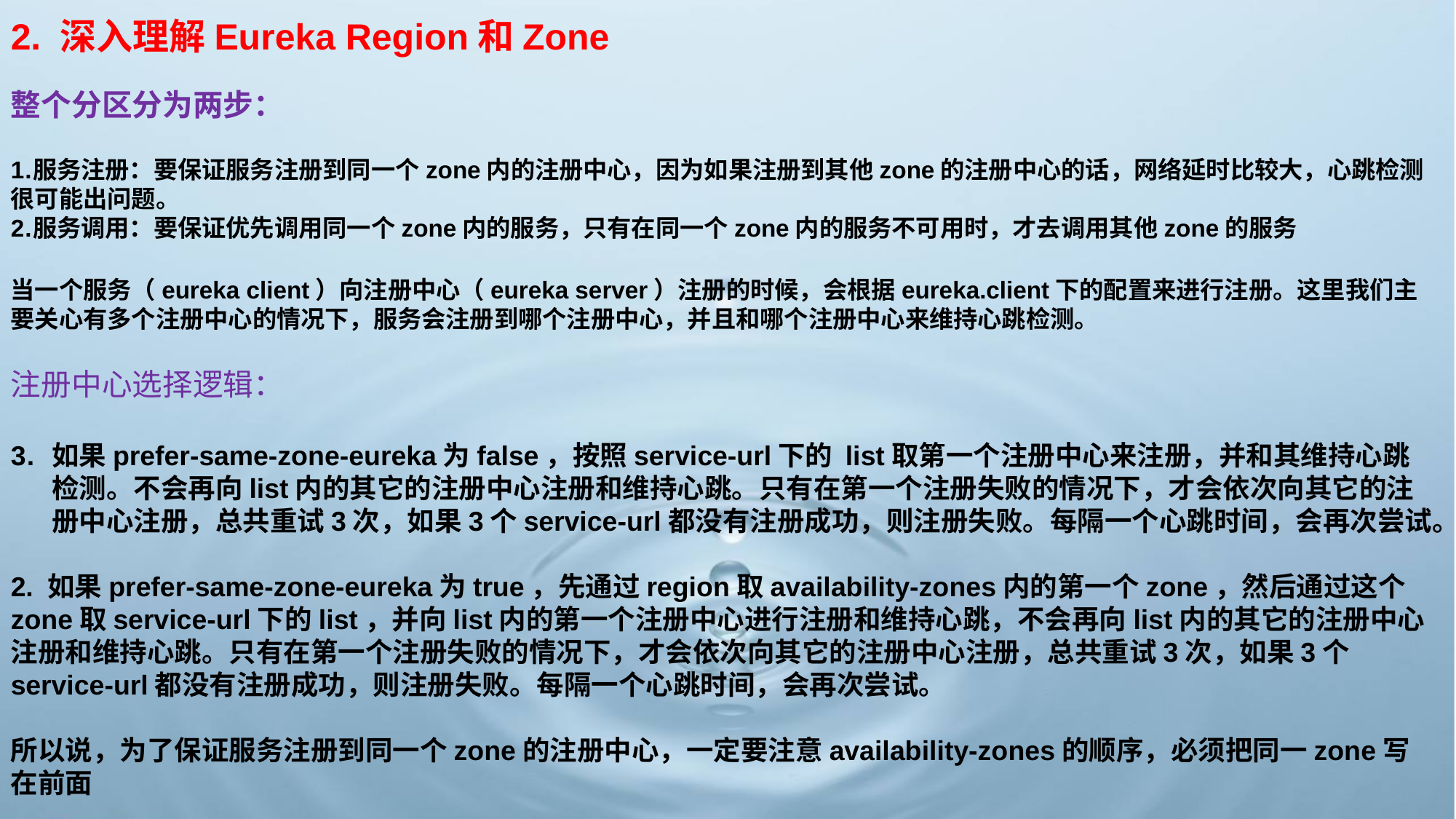

2. 深入理解Eureka Region和Zone
整个分区分为两步：

服务注册：要保证服务注册到同一个zone内的注册中心，因为如果注册到其他zone的注册中心的话，网络延时比较大，心跳检测很可能出问题。
服务调用：要保证优先调用同一个zone内的服务，只有在同一个zone内的服务不可用时，才去调用其他zone的服务

当一个服务（eureka client）向注册中心（eureka server）注册的时候，会根据eureka.client下的配置来进行注册。这里我们主要关心有多个注册中心的情况下，服务会注册到哪个注册中心，并且和哪个注册中心来维持心跳检测。

注册中心选择逻辑：

如果prefer-same-zone-eureka为false，按照service-url下的 list取第一个注册中心来注册，并和其维持心跳检测。不会再向list内的其它的注册中心注册和维持心跳。只有在第一个注册失败的情况下，才会依次向其它的注册中心注册，总共重试3次，如果3个service-url都没有注册成功，则注册失败。每隔一个心跳时间，会再次尝试。

2. 如果prefer-same-zone-eureka为true，先通过region取availability-zones内的第一个zone，然后通过这个zone取service-url下的list，并向list内的第一个注册中心进行注册和维持心跳，不会再向list内的其它的注册中心注册和维持心跳。只有在第一个注册失败的情况下，才会依次向其它的注册中心注册，总共重试3次，如果3个service-url都没有注册成功，则注册失败。每隔一个心跳时间，会再次尝试。

所以说，为了保证服务注册到同一个zone的注册中心，一定要注意availability-zones的顺序，必须把同一zone写在前面